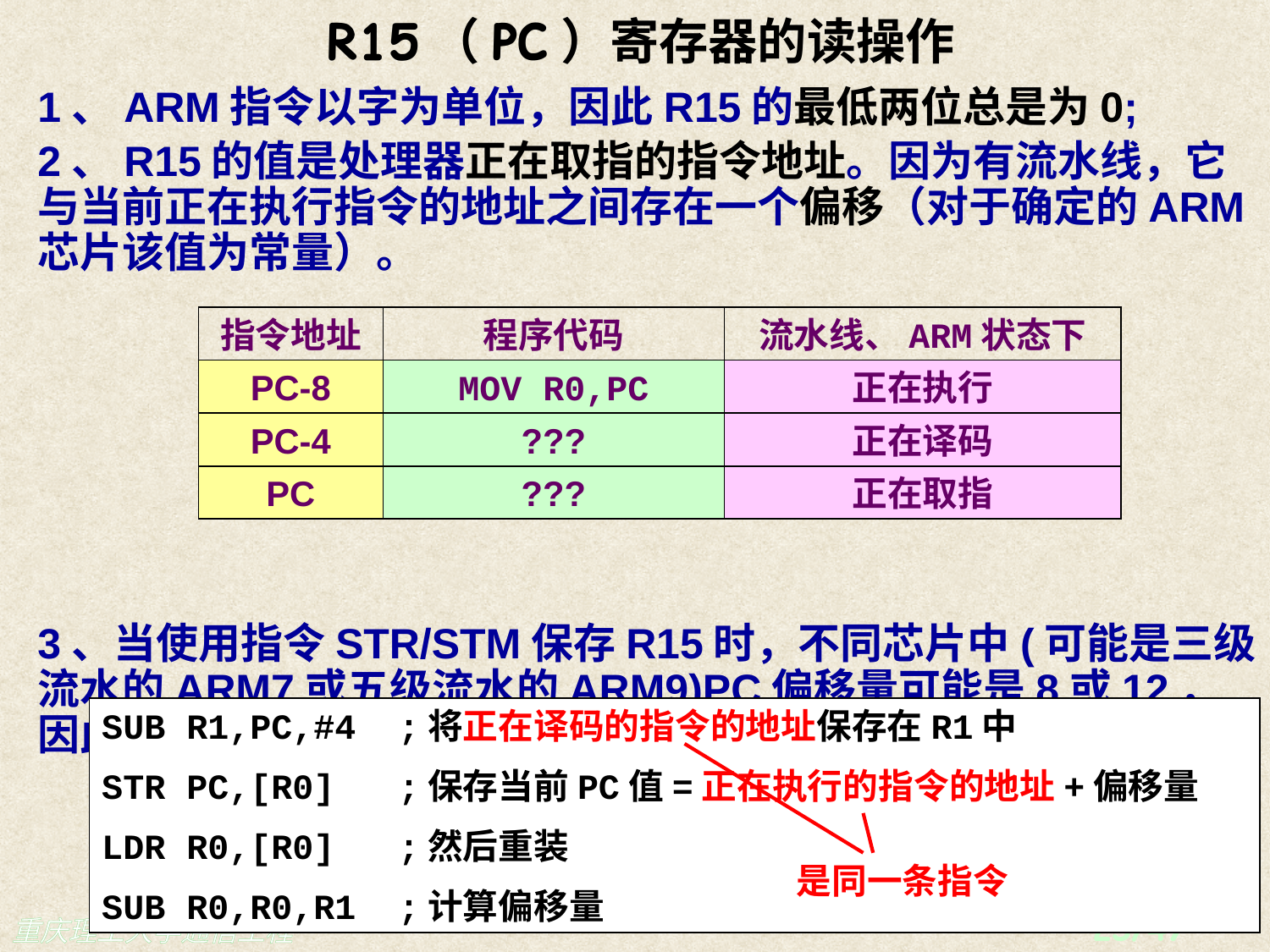

# R15（PC）寄存器的读操作
1、ARM指令以字为单位，因此R15的最低两位总是为0;
2、R15的值是处理器正在取指的指令地址。因为有流水线，它与当前正在执行指令的地址之间存在一个偏移（对于确定的ARM芯片该值为常量）。

3、当使用指令STR/STM保存R15时，不同芯片中(可能是三级流水的ARM7或五级流水的ARM9)PC偏移量可能是8或12，因此需事先计算出该芯片的PC偏移量。
指令地址
程序代码
流水线、ARM状态下
PC-8
MOV R0,PC
正在执行
PC-4
???
正在译码
PC
???
正在取指
SUB R1,PC,#4  ;将正在译码的指令的地址保存在R1中
STR PC,[R0]	  ;保存当前PC值=正在执行的指令的地址+偏移量
LDR R0,[R0]	  ;然后重装
SUB R0,R0,R1  ;计算偏移量
是同一条指令